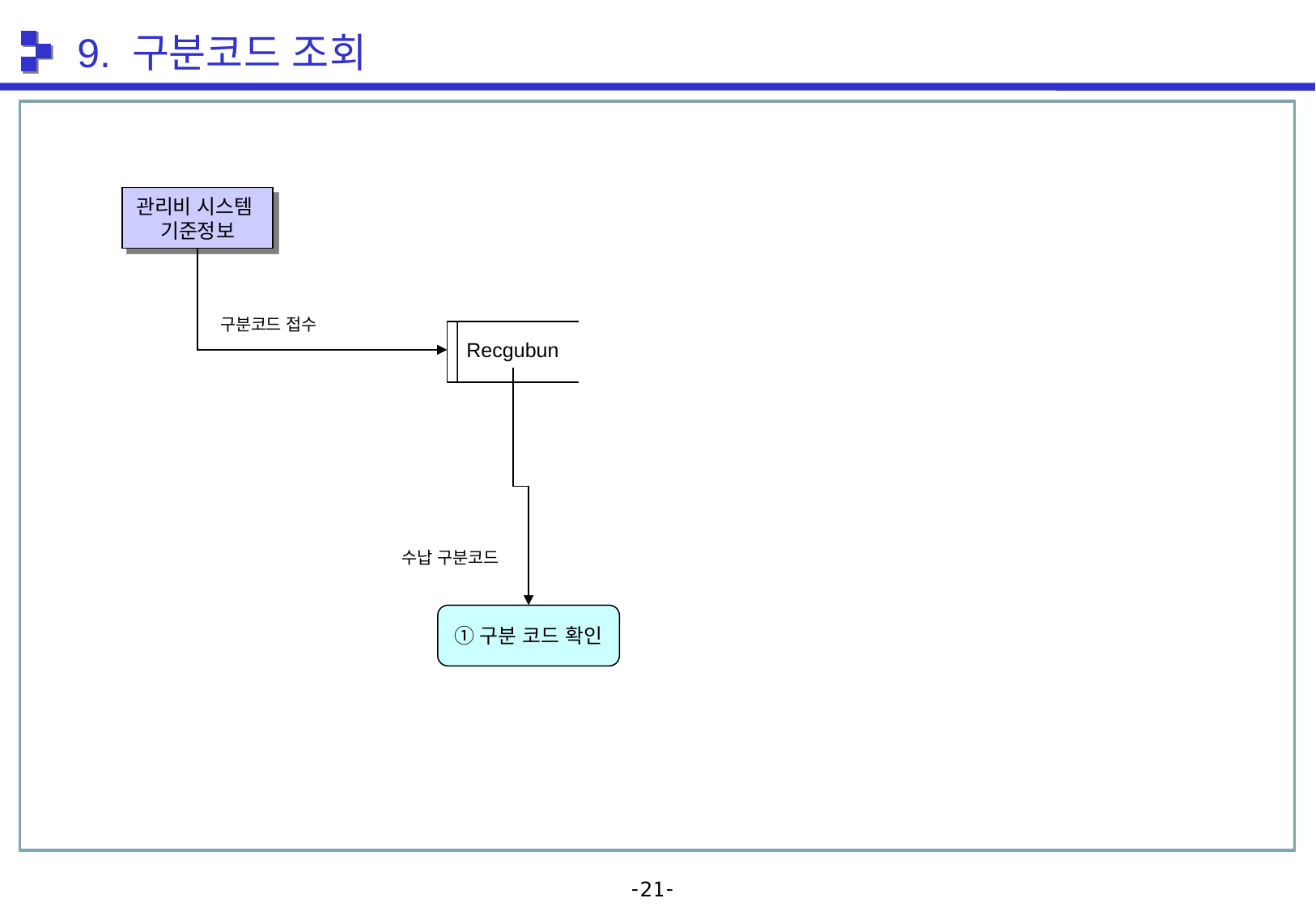

9. 구분코드 조회

관리비 시스템
기준정보
구분코드 접수

Recgubun

수납 구분코드
①구분 코드 확인